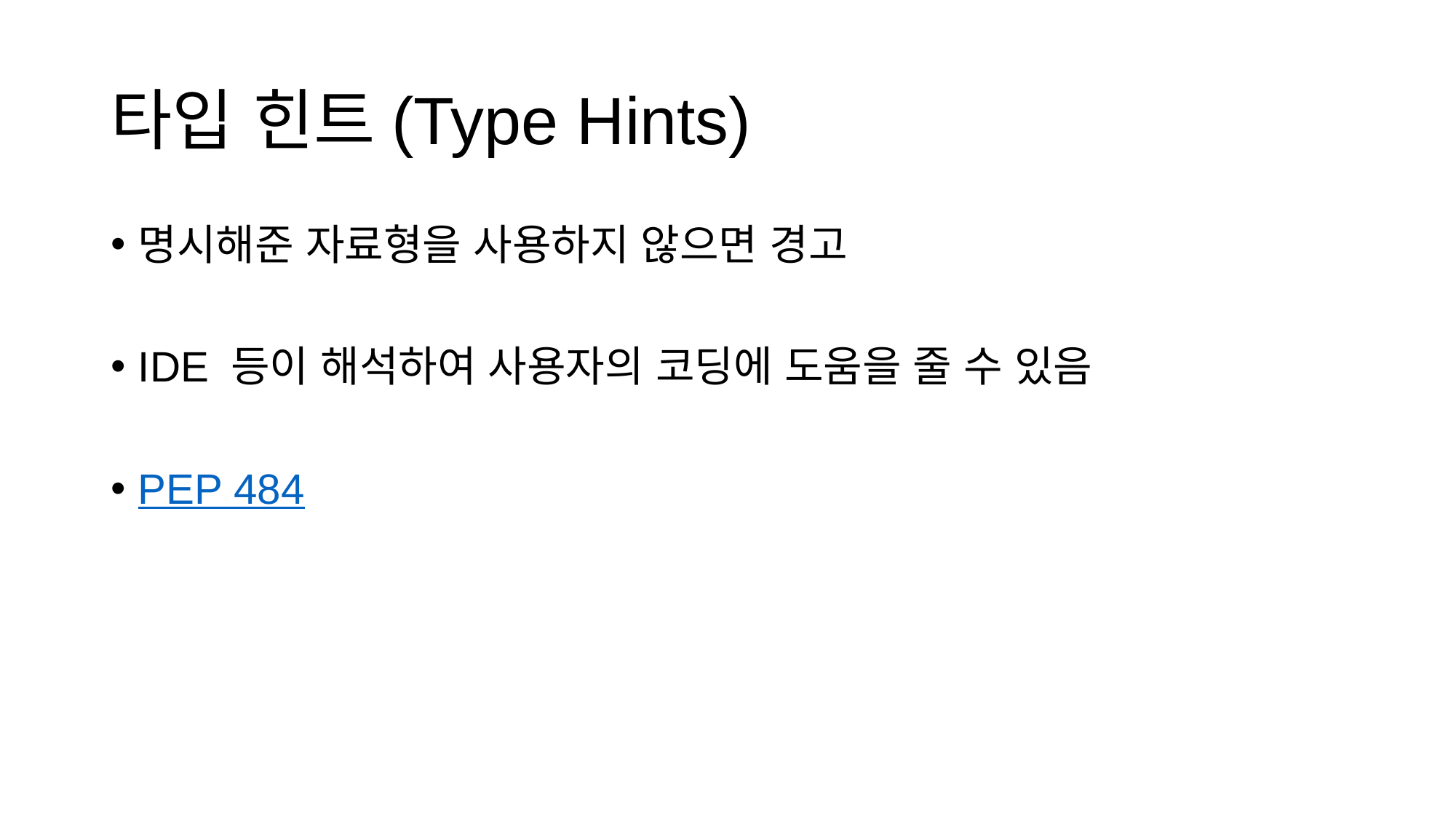

# 타입 힌트(Type Hints)
명시해준 자료형을 사용하지 않으면 경고

IDE 등이 해석하여 사용자의 코딩에 도움을 줄 수 있음

PEP 484